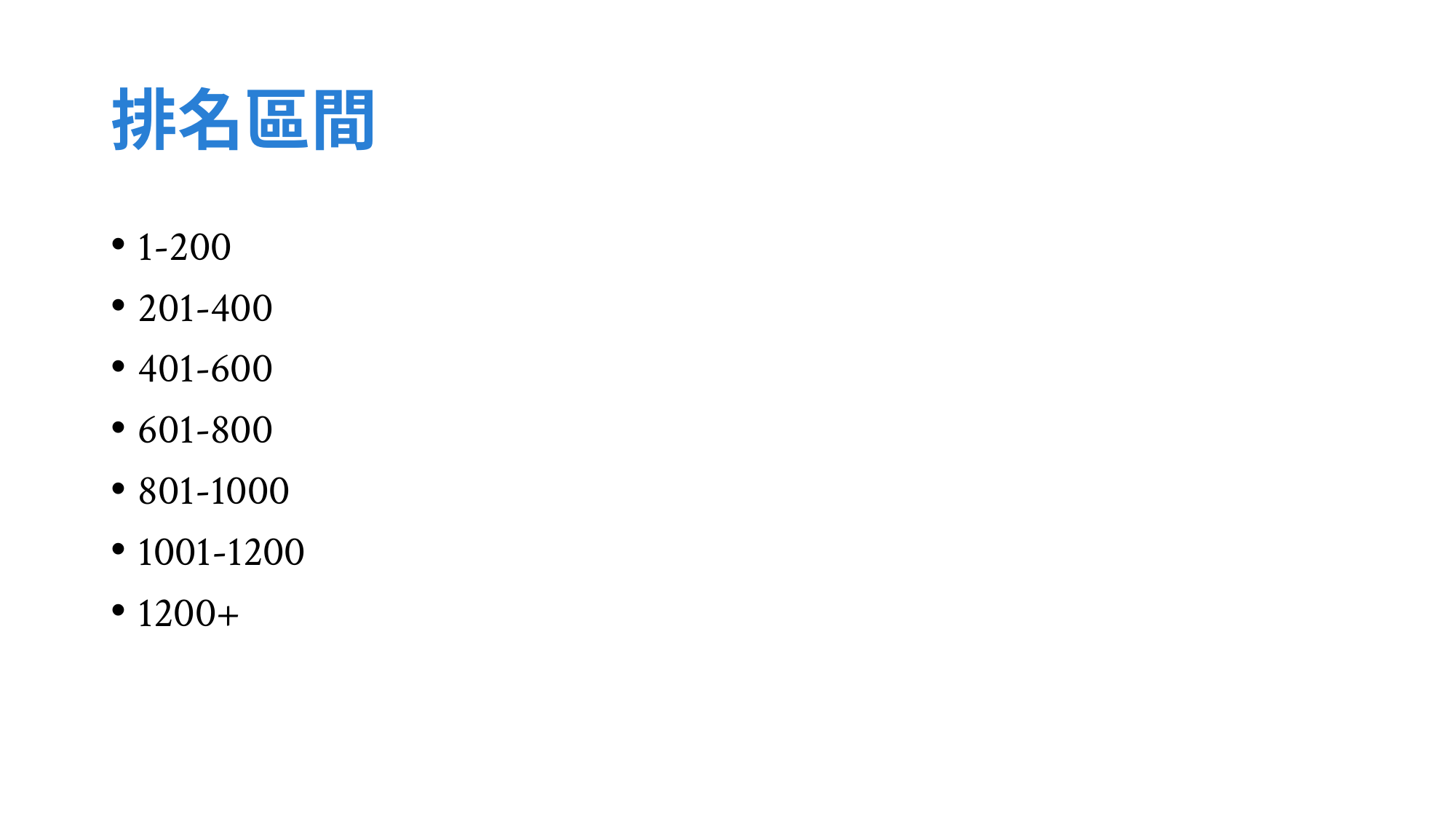

# 排名區間
1-200
201-400
401-600
601-800
801-1000
1001-1200
1200+